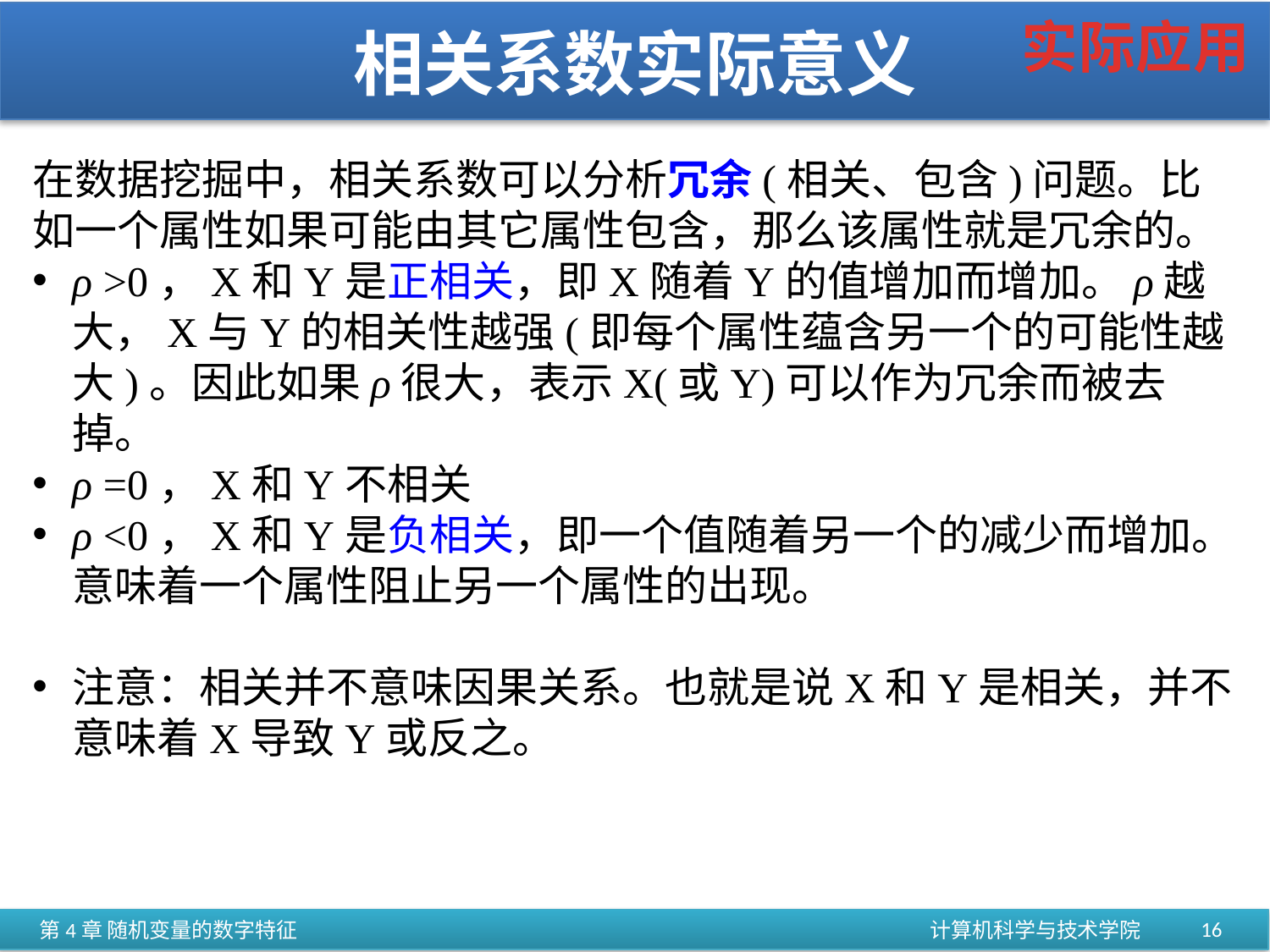

实际应用
# 相关系数实际意义
在数据挖掘中，相关系数可以分析冗余(相关、包含)问题。比如一个属性如果可能由其它属性包含，那么该属性就是冗余的。
ρ >0，X和Y是正相关，即X随着Y的值增加而增加。ρ越大，X与Y的相关性越强(即每个属性蕴含另一个的可能性越大)。因此如果ρ很大，表示X(或Y)可以作为冗余而被去掉。
ρ =0，X和Y不相关
ρ <0，X和Y是负相关，即一个值随着另一个的减少而增加。意味着一个属性阻止另一个属性的出现。

注意：相关并不意味因果关系。也就是说X和Y是相关，并不意味着X导致Y或反之。